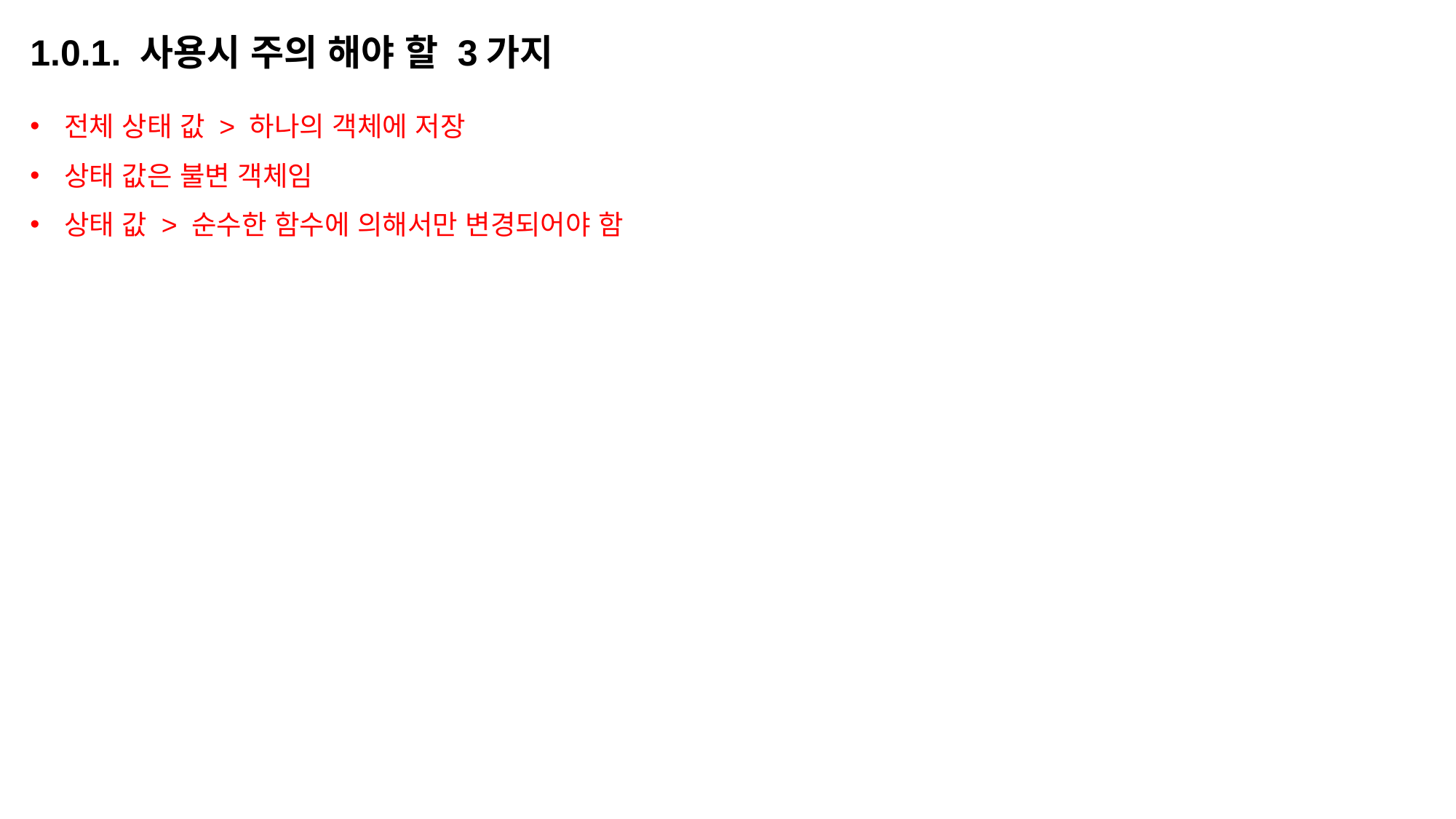

1.0.1. 사용시 주의 해야 할 3가지
전체 상태 값 > 하나의 객체에 저장
상태 값은 불변 객체임
상태 값 > 순수한 함수에 의해서만 변경되어야 함